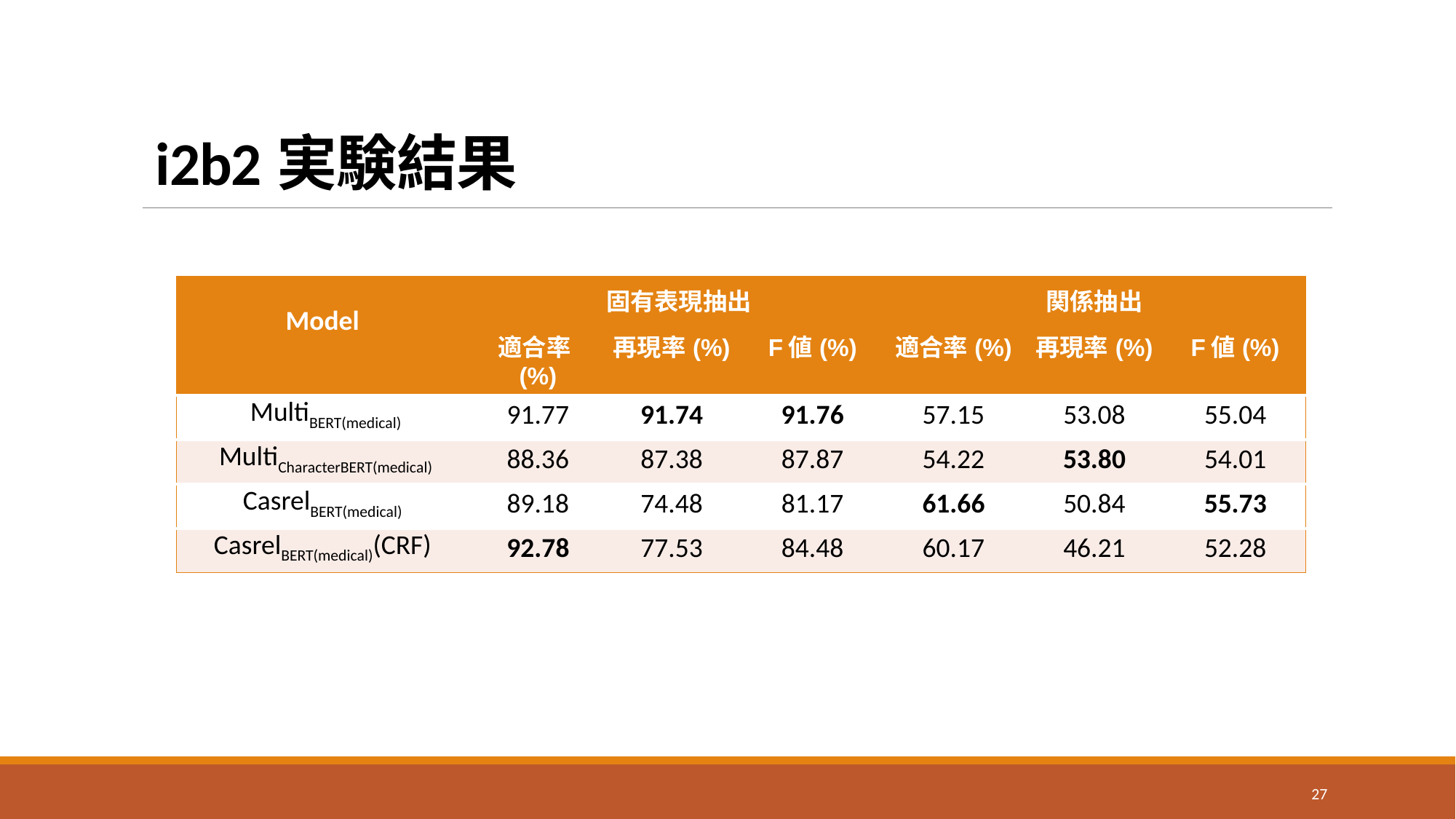

# i2b2実験結果
| Model | 固有表現抽出 |  |  | 関係抽出 |  |  |
| --- | --- | --- | --- | --- | --- | --- |
|  | 適合率(%) | 再現率(%) | F値(%) | 適合率(%) | 再現率(%) | F値(%) |
| MultiBERT(medical) | 91.77 | 91.74 | 91.76 | 57.15 | 53.08 | 55.04 |
| MultiCharacterBERT(medical) | 88.36 | 87.38 | 87.87 | 54.22 | 53.80 | 54.01 |
| CasrelBERT(medical) | 89.18 | 74.48 | 81.17 | 61.66 | 50.84 | 55.73 |
| CasrelBERT(medical)(CRF) | 92.78 | 77.53 | 84.48 | 60.17 | 46.21 | 52.28 |
27